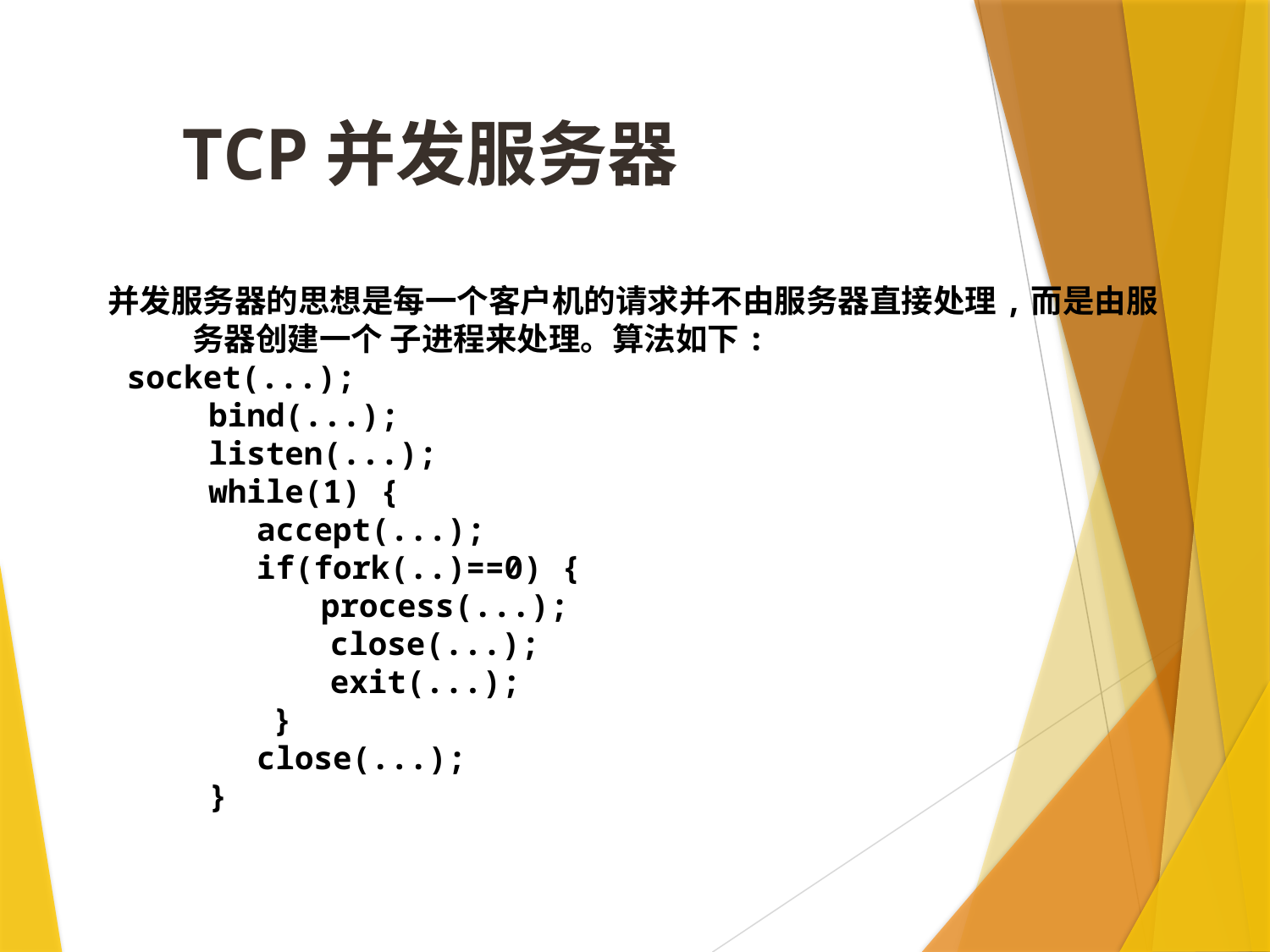

TCP并发服务器
并发服务器的思想是每一个客户机的请求并不由服务器直接处理,而是由服务器创建一个 子进程来处理。算法如下:
 socket(...);
  bind(...);
  listen(...);
  while(1) {
        accept(...);
        if(fork(..)==0) {
                process(...);
             close(...);
             exit(...);
          }
        close(...);
  }